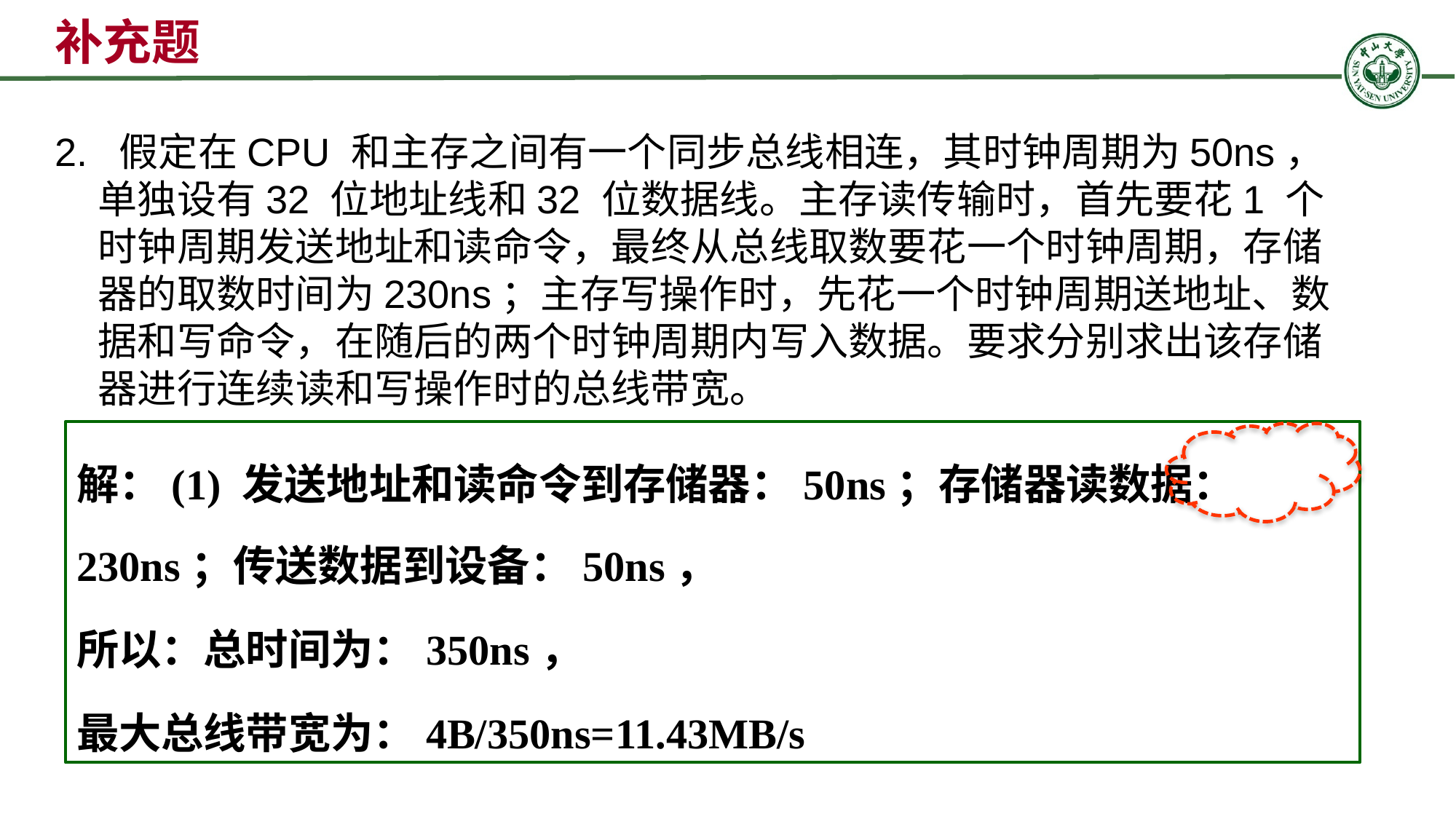

补充题
2.  假定在CPU 和主存之间有一个同步总线相连，其时钟周期为50ns，单独设有32 位地址线和32 位数据线。主存读传输时，首先要花1 个时钟周期发送地址和读命令，最终从总线取数要花一个时钟周期，存储器的取数时间为230ns；主存写操作时，先花一个时钟周期送地址、数据和写命令，在随后的两个时钟周期内写入数据。要求分别求出该存储器进行连续读和写操作时的总线带宽。
解：(1) 发送地址和读命令到存储器：50ns；存储器读数据：230ns；传送数据到设备：50ns，
所以：总时间为：350ns，
最大总线带宽为：4B/350ns=11.43MB/s